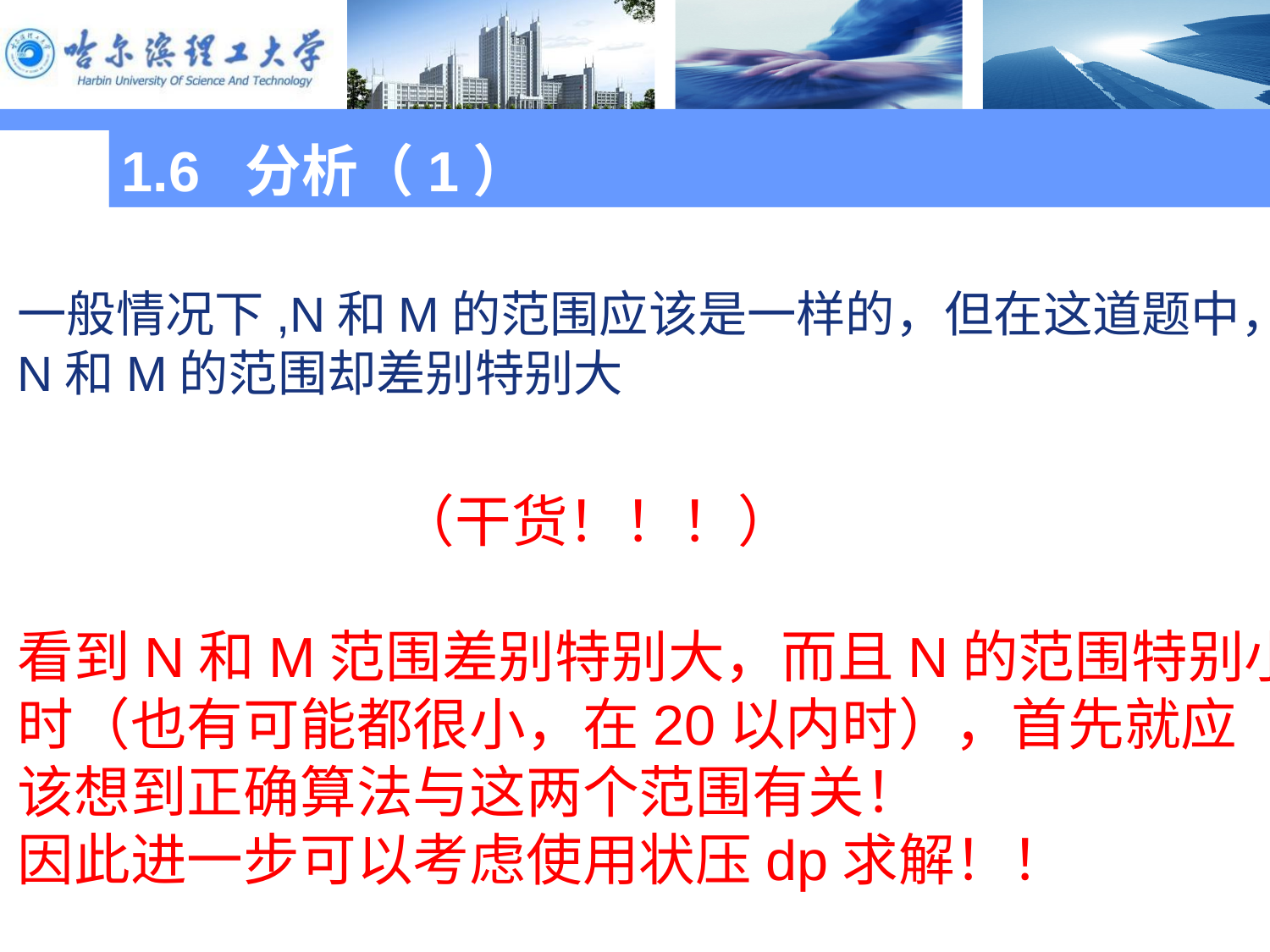

1.6  分析（1）
一般情况下,N和M的范围应该是一样的，但在这道题中，
N和M的范围却差别特别大

 			（干货！！！）

看到N和M范围差别特别大，而且N的范围特别小
时（也有可能都很小，在20以内时），首先就应
该想到正确算法与这两个范围有关！
因此进一步可以考虑使用状压dp求解！！